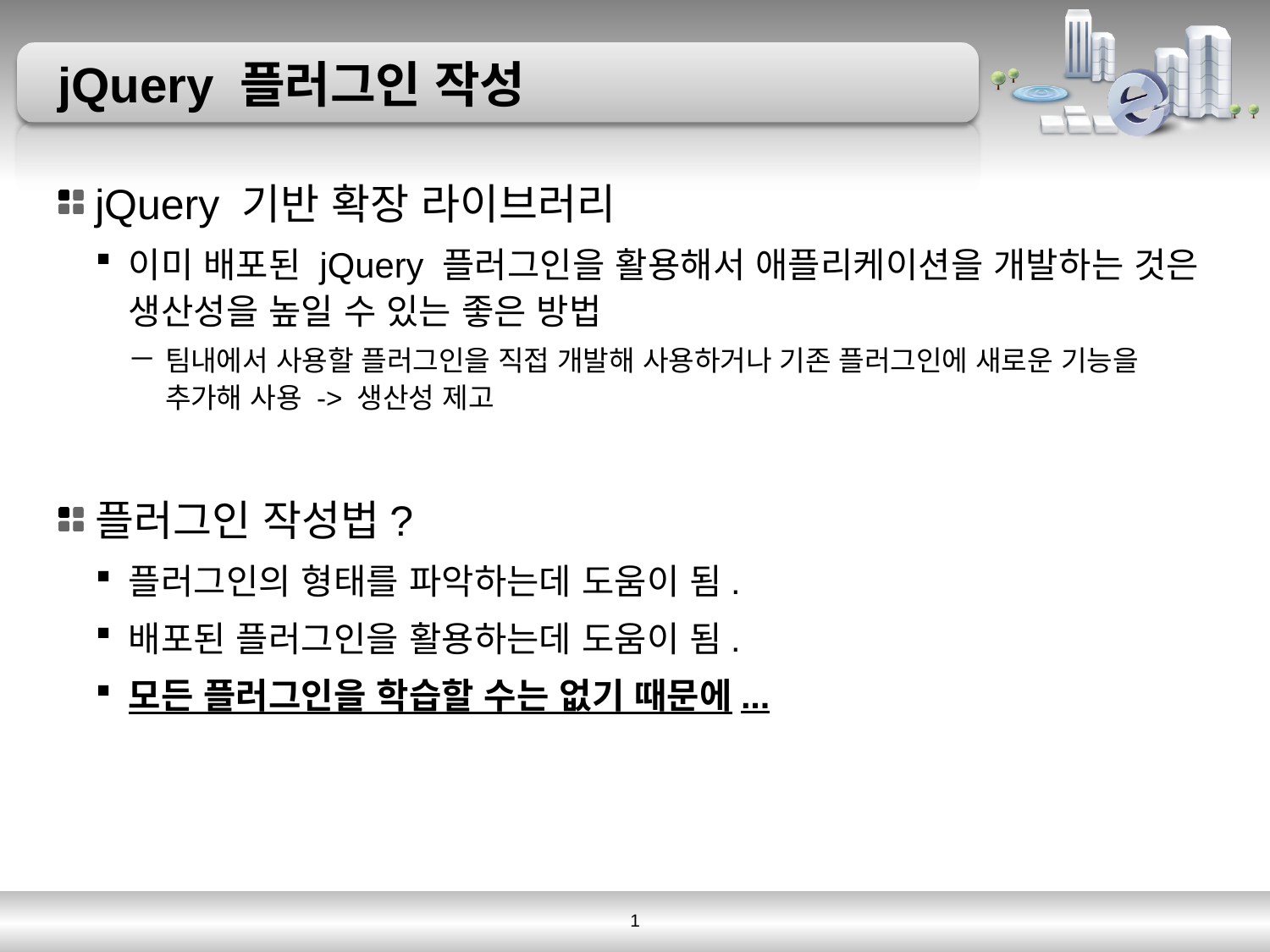

# jQuery 플러그인 작성
jQuery 기반 확장 라이브러리
이미 배포된 jQuery 플러그인을 활용해서 애플리케이션을 개발하는 것은 생산성을 높일 수 있는 좋은 방법
팀내에서 사용할 플러그인을 직접 개발해 사용하거나 기존 플러그인에 새로운 기능을 추가해 사용 -> 생산성 제고

플러그인 작성법?
플러그인의 형태를 파악하는데 도움이 됨.
배포된 플러그인을 활용하는데 도움이 됨.
모든 플러그인을 학습할 수는 없기 때문에...